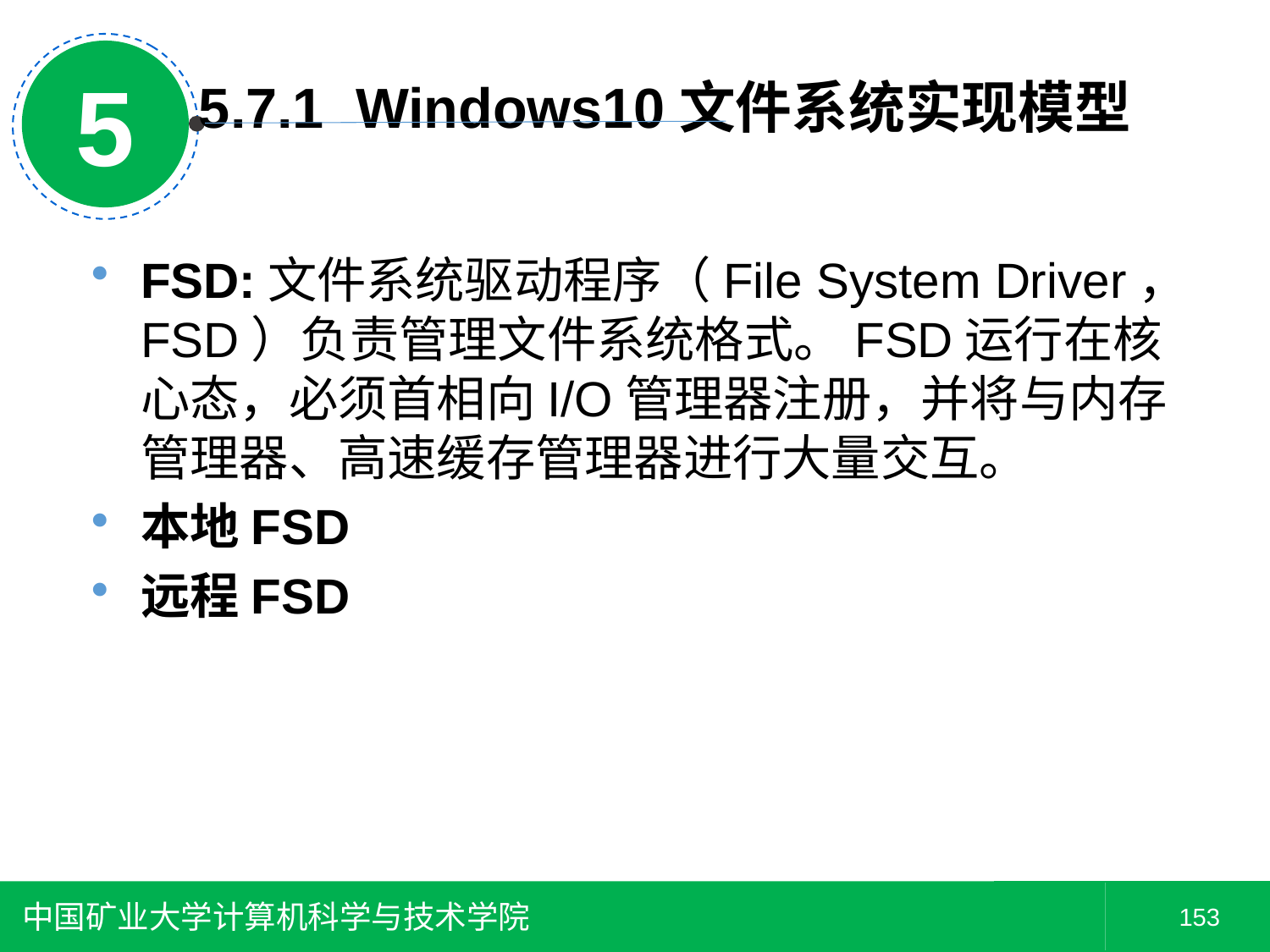

5
5.7.1  Windows10文件系统实现模型

FSD:文件系统驱动程序（File System Driver，FSD）负责管理文件系统格式。FSD运行在核心态，必须首相向I/O管理器注册，并将与内存管理器、高速缓存管理器进行大量交互。
本地FSD
远程FSD